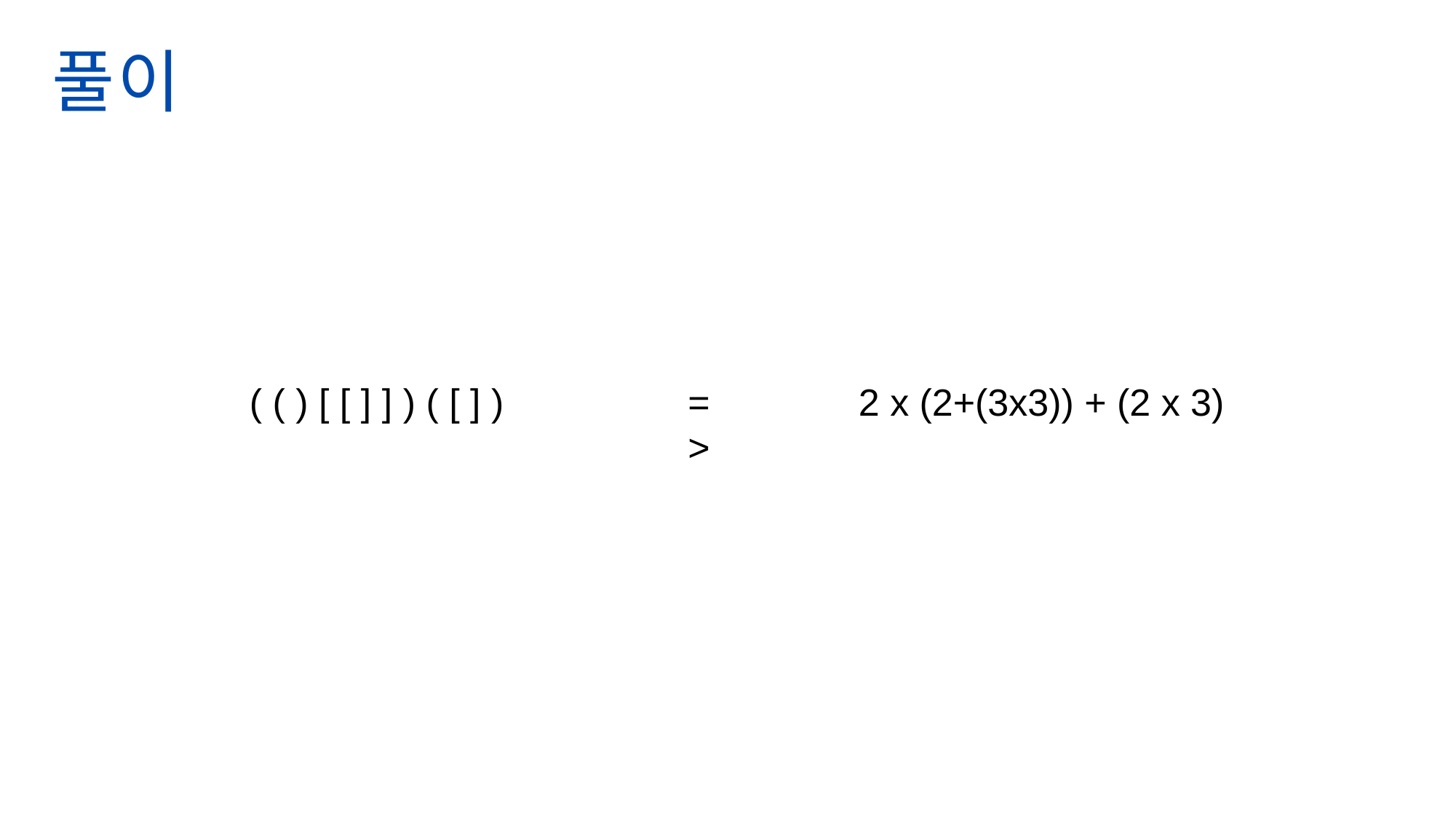

풀이
( ( ) [ [ ] ] ) ( [ ] )
=>
2 x (2+(3x3)) + (2 x 3)